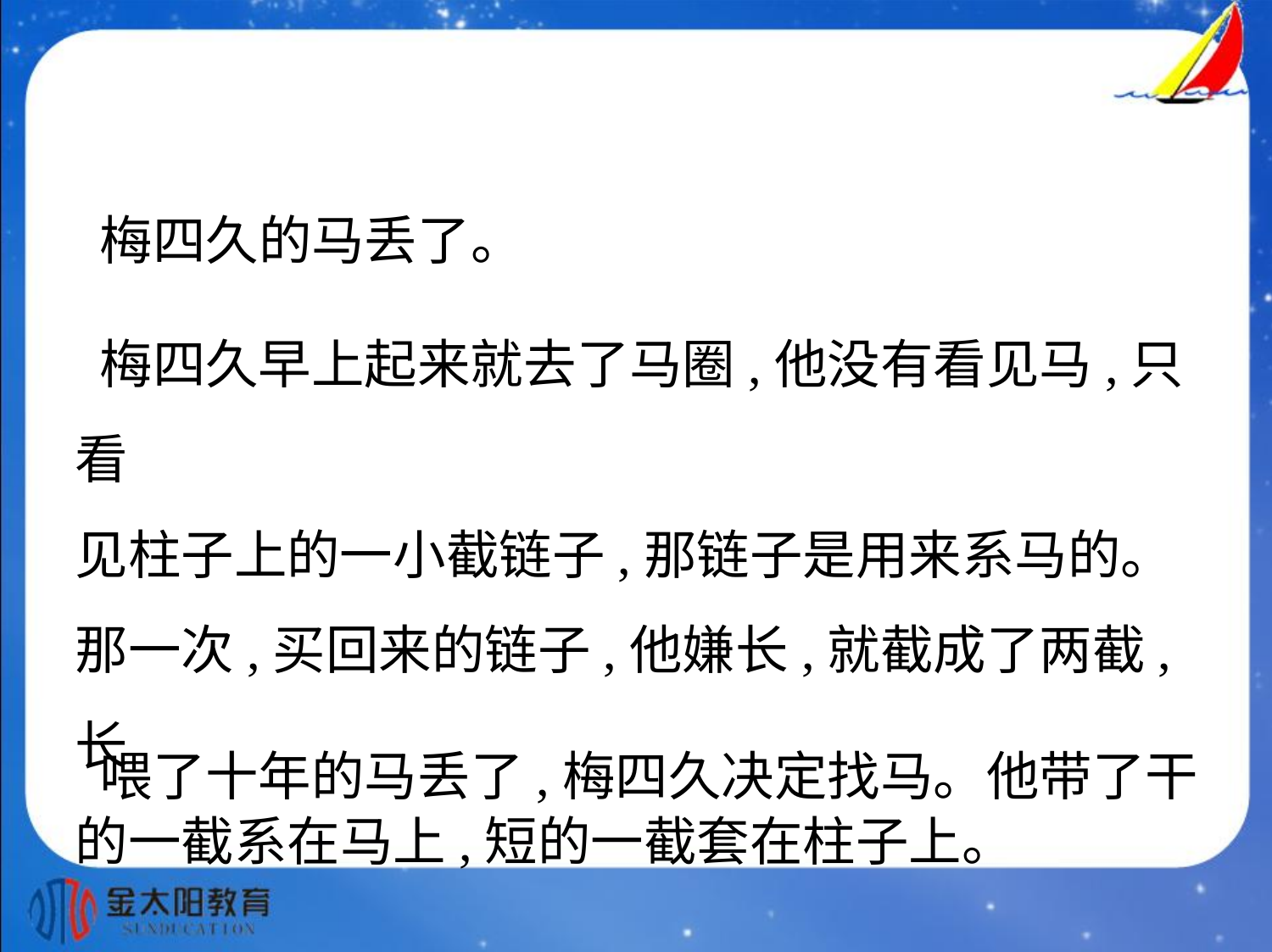

梅四久的马丢了。
 梅四久早上起来就去了马圈,他没有看见马,只看
见柱子上的一小截链子,那链子是用来系马的。
那一次,买回来的链子,他嫌长,就截成了两截,长
的一截系在马上,短的一截套在柱子上。
 喂了十年的马丢了,梅四久决定找马。他带了干